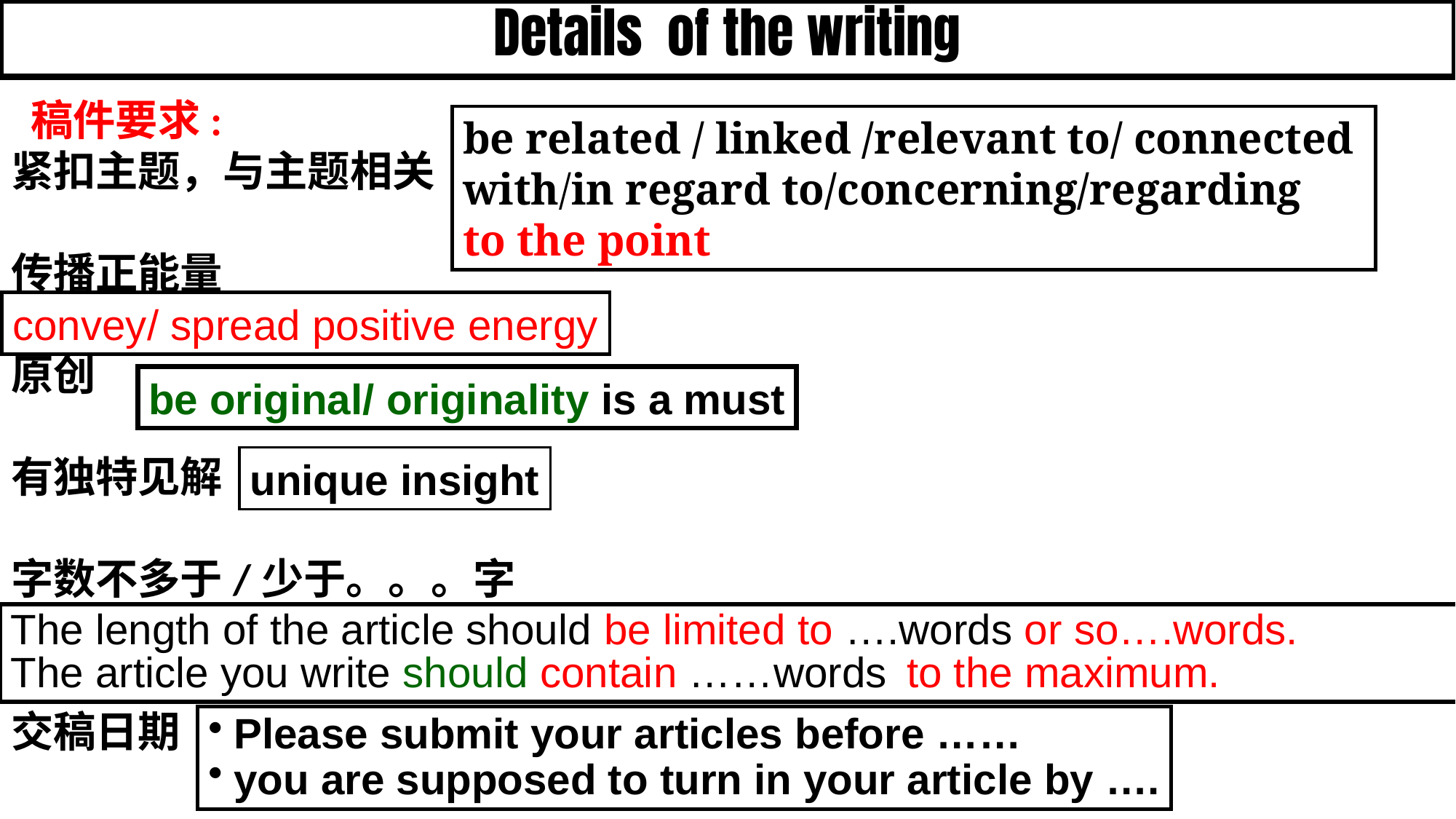

Details  of the writing
 稿件要求:
紧扣主题，与主题相关

传播正能量

原创

有独特见解

字数不多于/少于。。。字

交稿日期
be related / linked /relevant to/ connected with/in regard to/concerning/regarding
to the point
convey/ spread positive energy
be original/ originality is a must
unique insight
The length of the article should be limited to ….words or so….words.
The article you write should contain ……words  to the maximum.
Please submit your articles before ……
you are supposed to turn in your article by ….